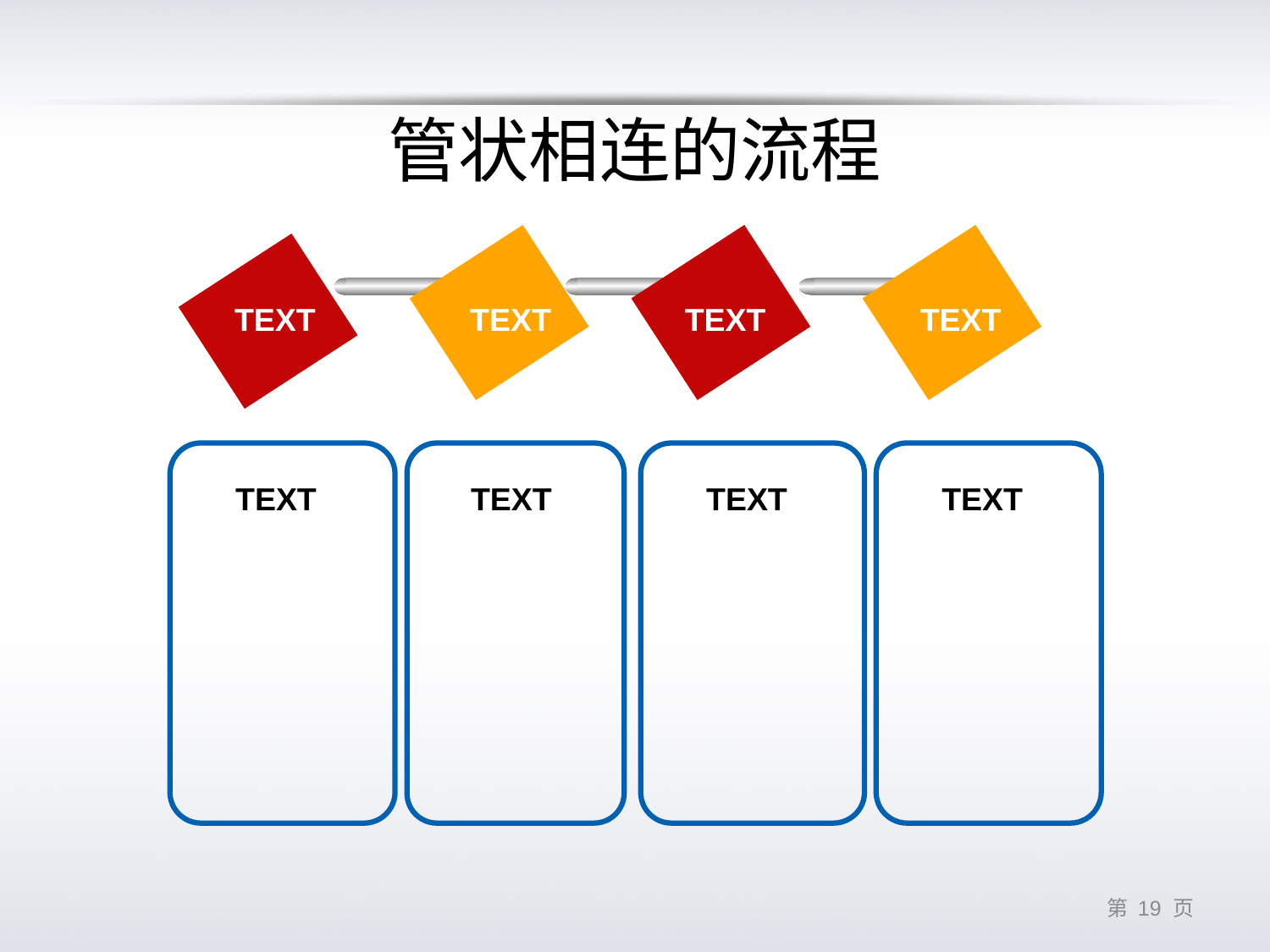

# 管状相连的流程

TEXT
TEXT
TEXT
TEXT

TEXT
TEXT
TEXT
TEXT
第 19 页